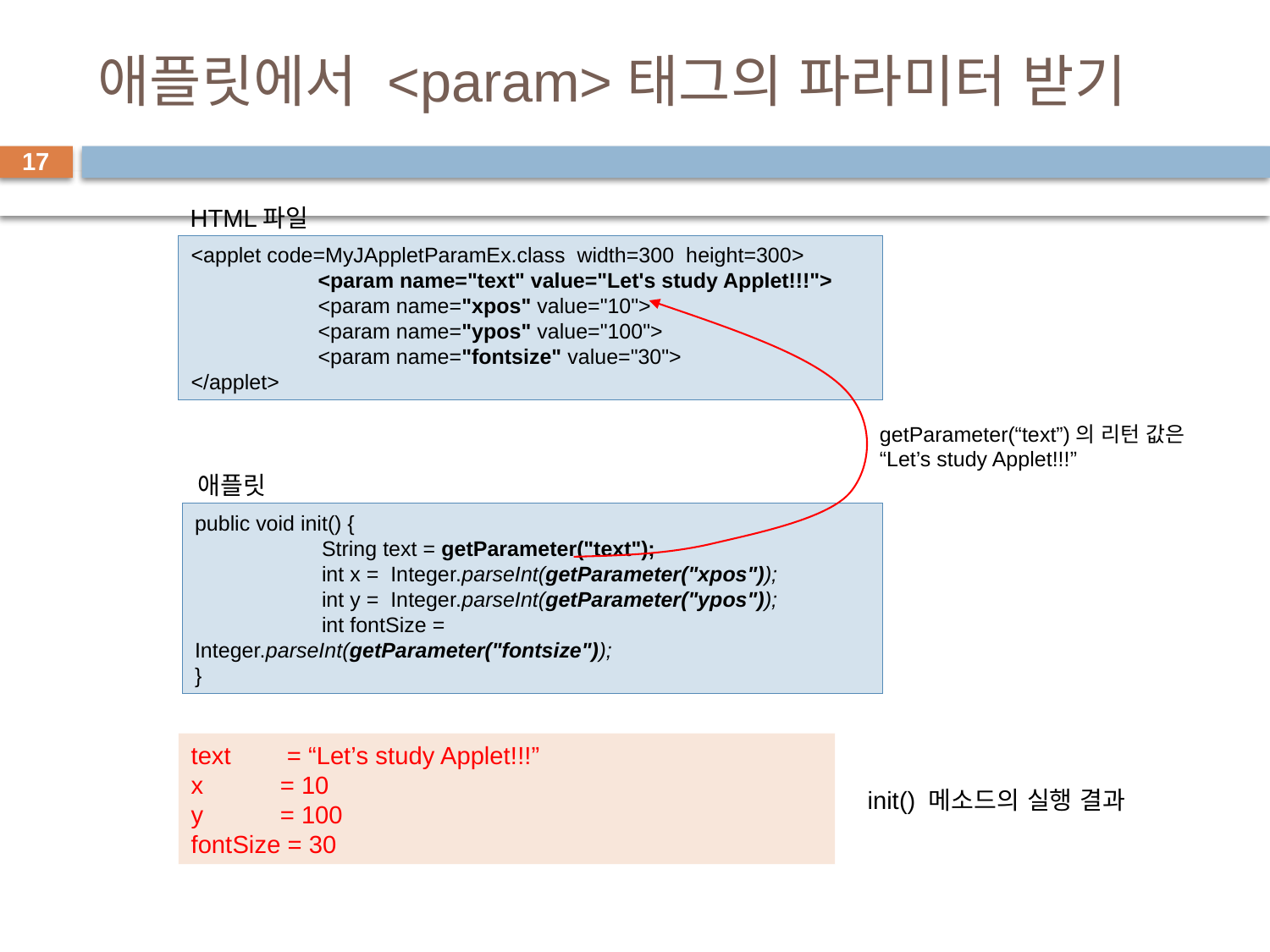

# 애플릿에서 <param>태그의 파라미터 받기
17
HTML파일
<applet code=MyJAppletParamEx.class  width=300  height=300>
	<param name="text" value="Let's study Applet!!!">
	<param name="xpos" value="10">
	<param name="ypos" value="100">
	<param name="fontsize" value="30">
</applet>

getParameter(“text”)의 리턴 값은
“Let’s study Applet!!!”
애플릿
public void init() {
	String text = getParameter("text");
	int x =  Integer.parseInt(getParameter("xpos"));
	int y =  Integer.parseInt(getParameter("ypos"));
	int fontSize =  Integer.parseInt(getParameter("fontsize"));
}
text        = “Let’s study Applet!!!”
x           = 10
y           = 100
fontSize = 30
init() 메소드의 실행 결과